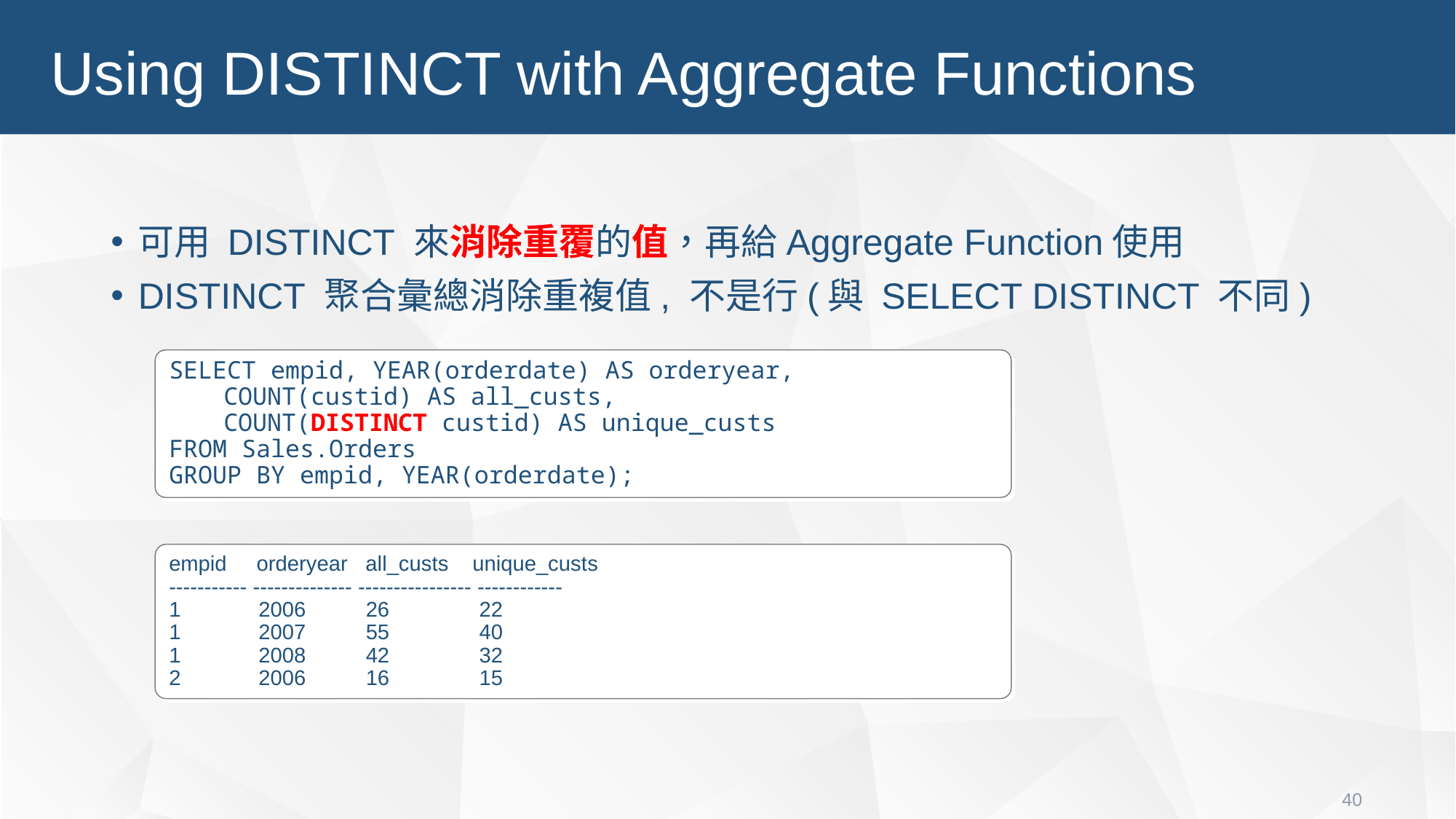

Using DISTINCT with Aggregate Functions
可用 DISTINCT 來消除重覆的值，再給Aggregate Function使用
DISTINCT 聚合彙總消除重複值, 不是行(與 SELECT DISTINCT 不同)

SELECT empid, YEAR(orderdate) AS orderyear,
	COUNT(custid) AS all_custs,
	COUNT(DISTINCT custid) AS unique_custs
FROM Sales.Orders
GROUP BY empid, YEAR(orderdate);
empid     orderyear   all_custs    unique_custs
----------- -------------- ---------------- ------------
1             2006          26               22
1             2007          55               40
1             2008          42               32
2             2006          16               15